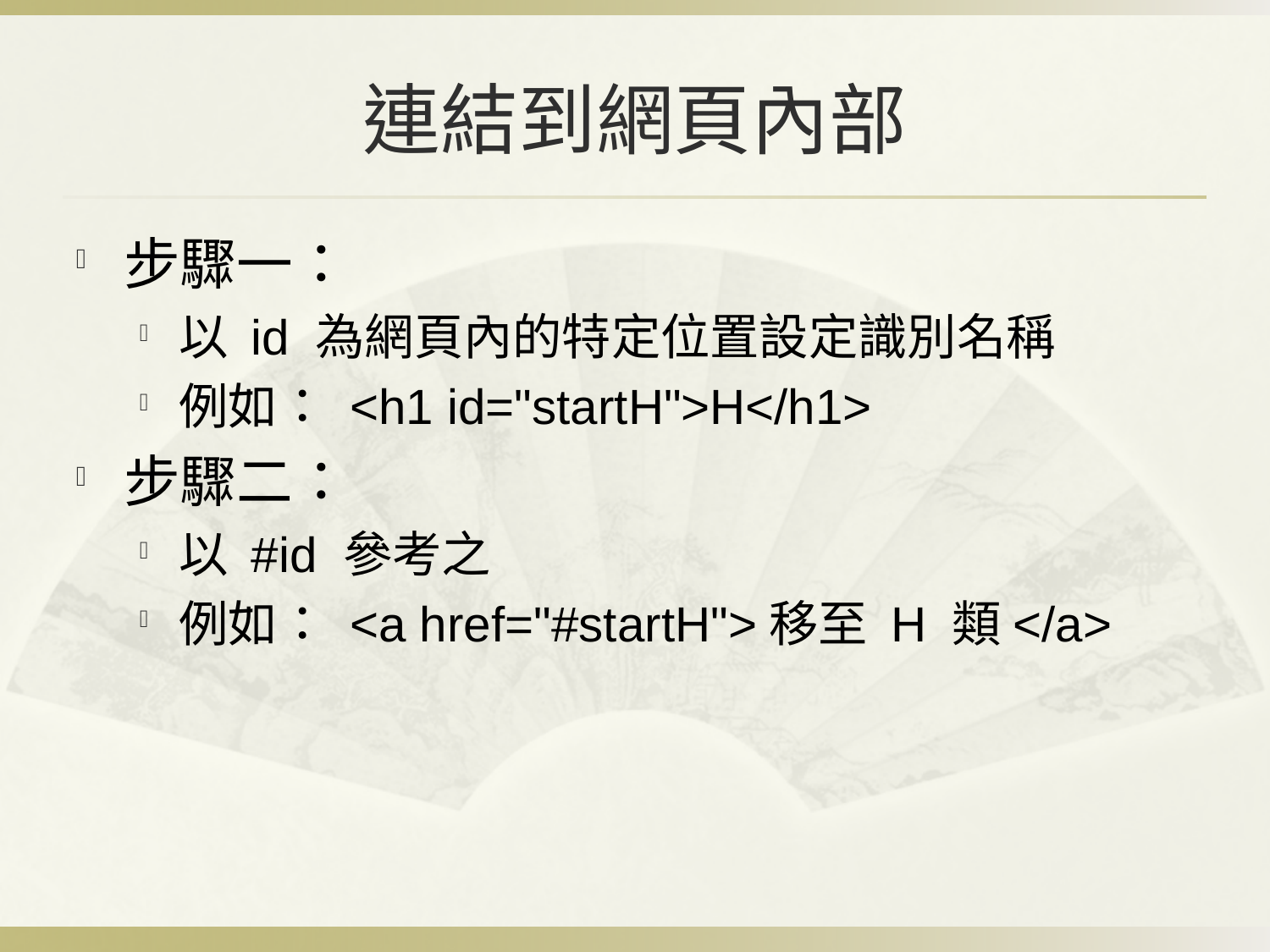

# 連結到網頁內部
步驟一：
以 id 為網頁內的特定位置設定識別名稱
例如： <h1 id="startH">H</h1>
步驟二：
以 #id 參考之
例如： <a href="#startH">移至 H 類</a>